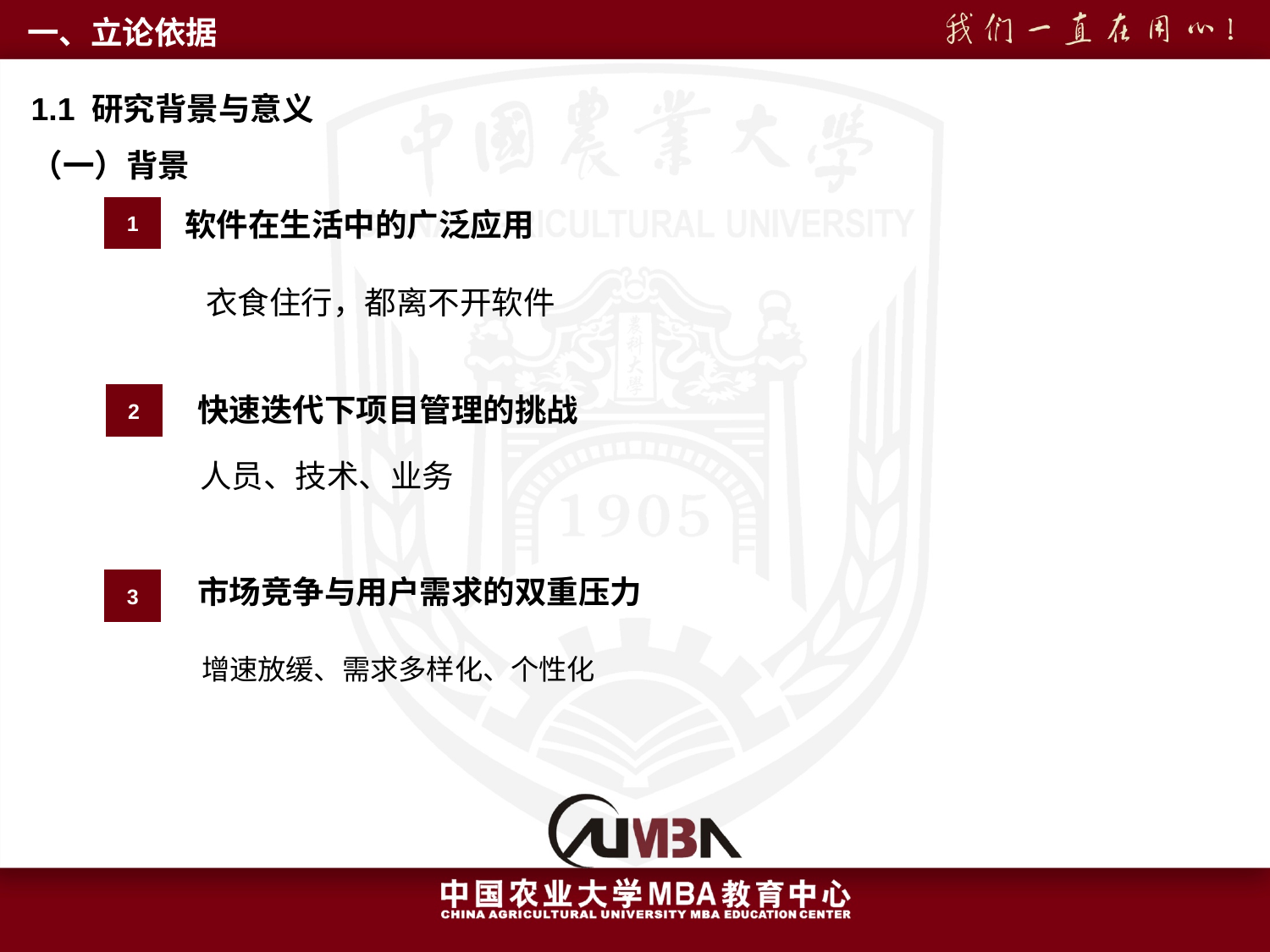

一、立论依据
1.1 研究背景与意义
（一）背景
1
软件在生活中的广泛应用
衣食住行，都离不开软件
快速迭代下项目管理的挑战
2
人员、技术、业务
市场竞争与用户需求的双重压力
3
增速放缓、需求多样化、个性化